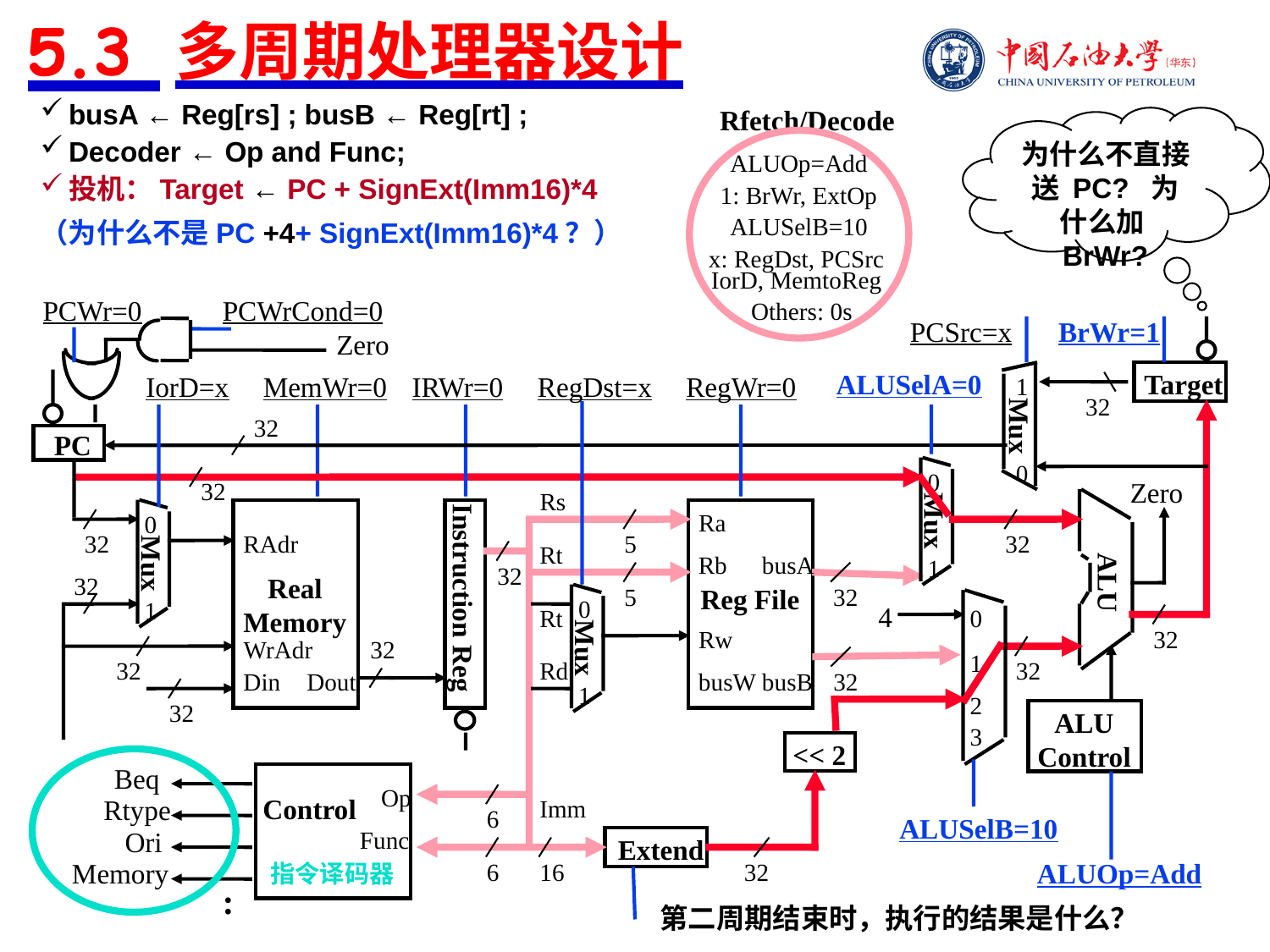

# 5.3 多周期处理器设计
Rfetch/Decode

ALUOp=Add
1: BrWr, ExtOp
ALUSelB=10
x: RegDst, PCSrc
IorD, MemtoReg
Others: 0s

busA ← Reg[rs] ; busB ← Reg[rt] ;
Decoder ← Op and Func;
投机：Target ← PC + SignExt(Imm16)*4
（为什么不是PC +4+ SignExt(Imm16)*4？）
为什么不直接送 PC?  为什么加BrWr?

PCWr=0
PCWrCond=0
PCSrc=x
BrWr=1

Zero

ALUSelA=0
Target

IorD=x
MemWr=0
IRWr=0
RegDst=x
RegWr=0
1

32

Mux

32
PC

0

0

Mux
1

Zero
32

Rs

ALU

0

Mux
1

Ra

32
RAdr
5
32

Rt

Rb
busA

32

Real
Memory
32

Instruction Reg
Reg File
5
32

0

Mux
1

4

Rt
0

Rw
32
WrAdr
32

1

32
Rd
32

Din
Dout
busW
busB
32

2

32

ALU
Control

3
<< 2

指令译码器

Control
Beq

Op

Rtype
Imm

6
ALUSelB=10

Ori
Func
Extend

Memory
ALUOp=Add
6
16
32

:

第二周期结束时，执行的结果是什么？